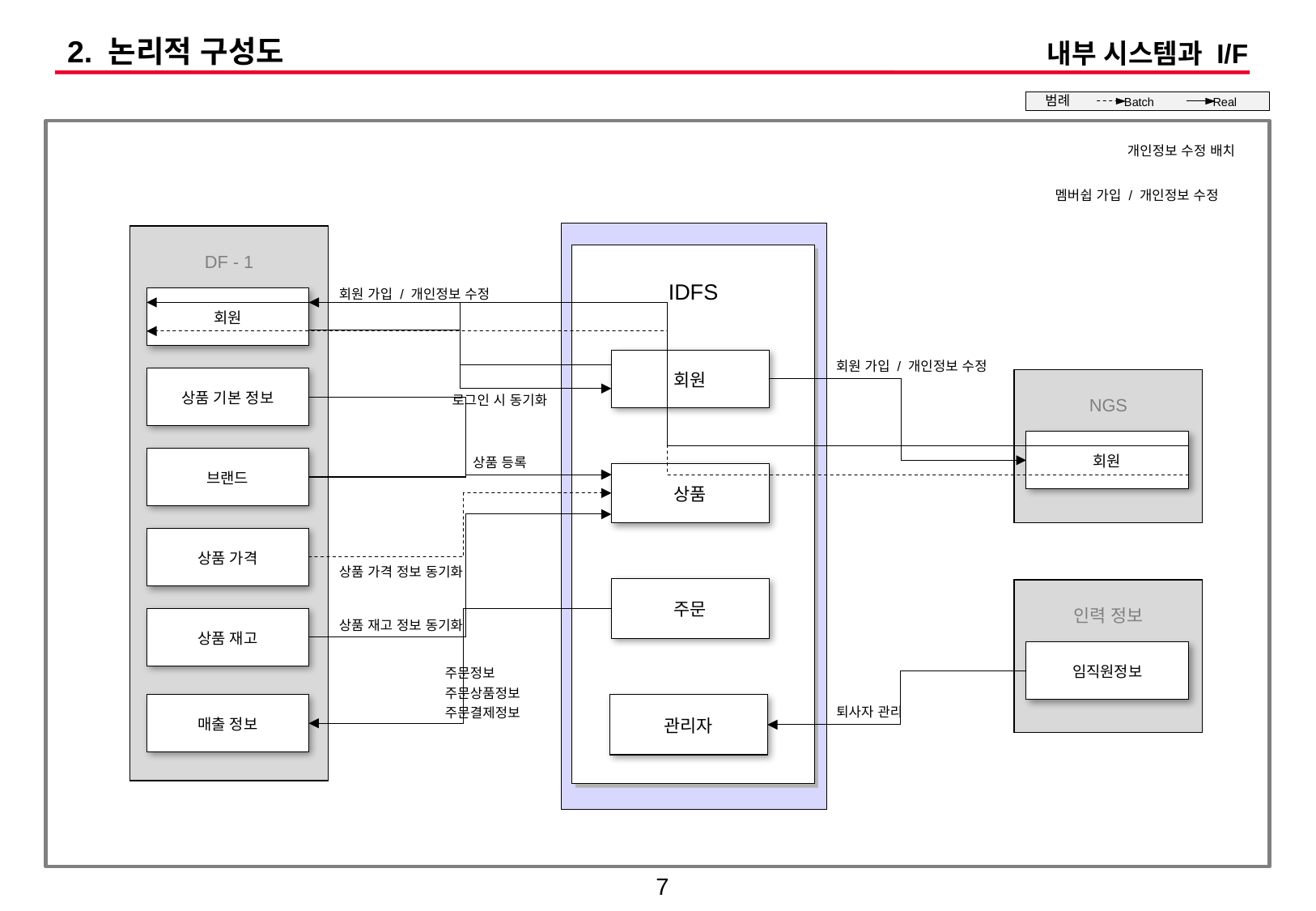

# 2. 논리적 구성도
내부 시스템과 I/F
범례
Batch
Real

개인정보 수정 배치
멤버쉽 가입 / 개인정보 수정

DF - 1

IDFS

회원 가입 / 개인정보 수정
회원
회원
회원 가입 / 개인정보 수정
상품 기본 정보

NGS
로그인 시 동기화
회원

브랜드
상품 등록
상품
상품 가격
상품 가격 정보 동기화
주문

인력 정보
상품 재고
상품 재고 정보 동기화
임직원정보
주문정보
주문상품정보
주문결제정보
관리자
매출 정보
퇴사자 관리